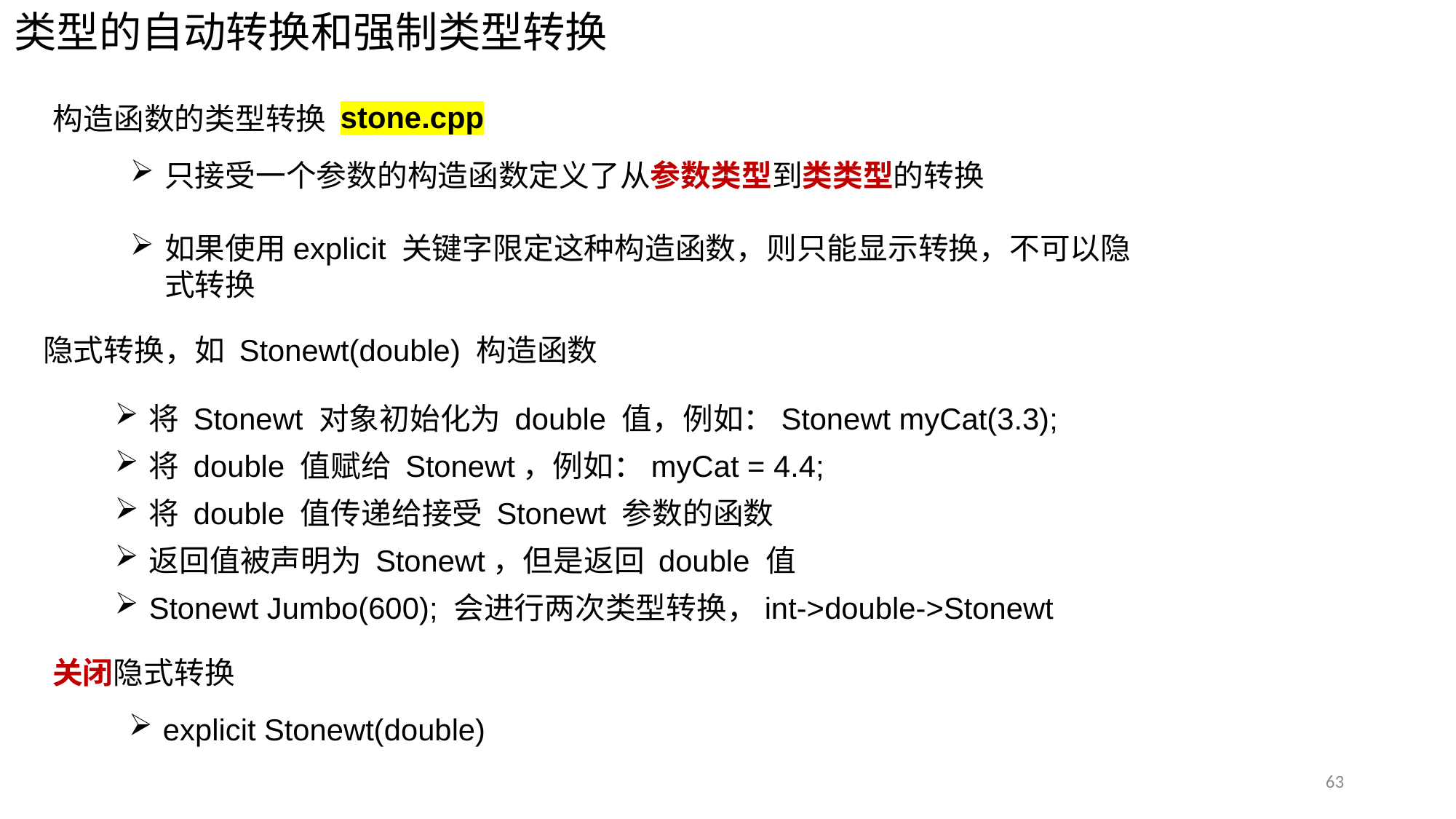

类型的自动转换和强制类型转换
stone.cpp
构造函数的类型转换
只接受一个参数的构造函数定义了从参数类型到类类型的转换

如果使用explicit 关键字限定这种构造函数，则只能显示转换，不可以隐式转换
隐式转换，如 Stonewt(double) 构造函数
将 Stonewt 对象初始化为 double 值，例如：Stonewt myCat(3.3);
将 double 值赋给 Stonewt，例如：myCat = 4.4;
将 double 值传递给接受 Stonewt 参数的函数
返回值被声明为 Stonewt，但是返回 double 值
Stonewt Jumbo(600); 会进行两次类型转换，int->double->Stonewt
关闭隐式转换
explicit Stonewt(double)
63